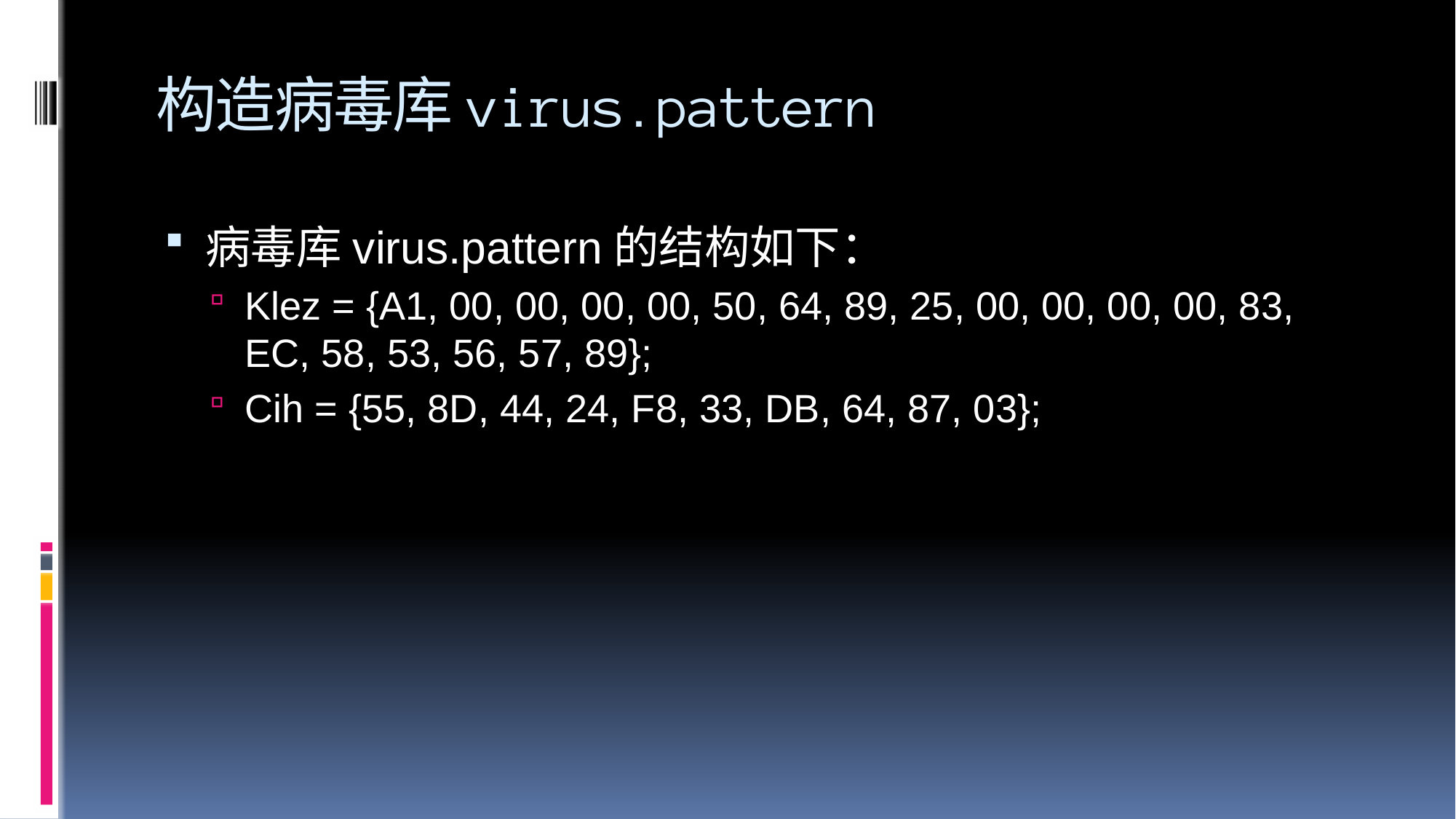

# 构造病毒库virus.pattern
病毒库virus.pattern的结构如下：
Klez = {A1, 00, 00, 00, 00, 50, 64, 89, 25, 00, 00, 00, 00, 83, EC, 58, 53, 56, 57, 89};
Cih = {55, 8D, 44, 24, F8, 33, DB, 64, 87, 03};